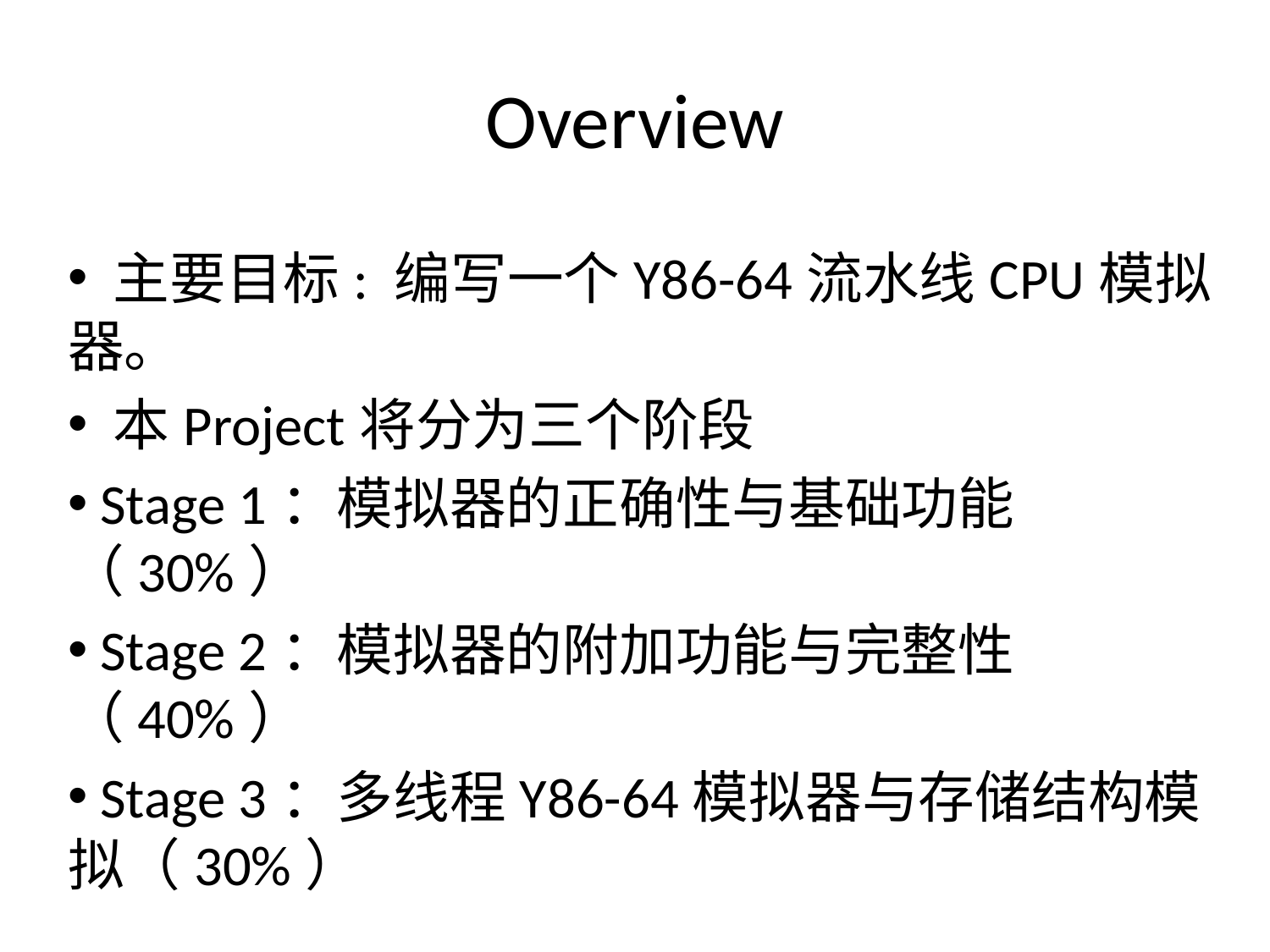

# Overview
 主要目标: 编写一个Y86-64流水线CPU模拟器。
 本Project将分为三个阶段
 Stage 1：模拟器的正确性与基础功能（30%）
 Stage 2：模拟器的附加功能与完整性（40%）
 Stage 3：多线程Y86-64模拟器与存储结构模拟（30%）